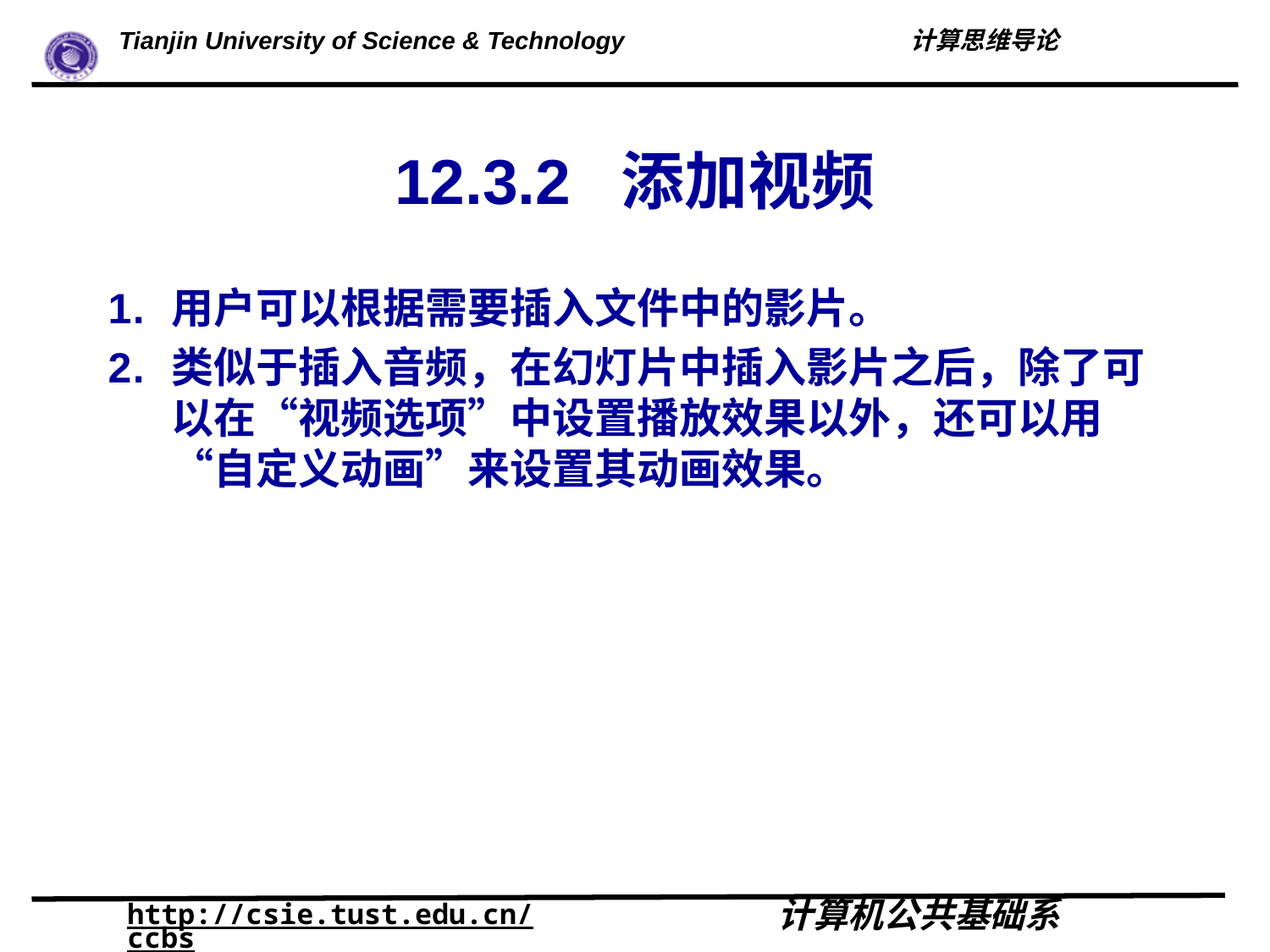

# 12.3.2  添加视频
用户可以根据需要插入文件中的影片。
类似于插入音频，在幻灯片中插入影片之后，除了可以在“视频选项”中设置播放效果以外，还可以用“自定义动画”来设置其动画效果。